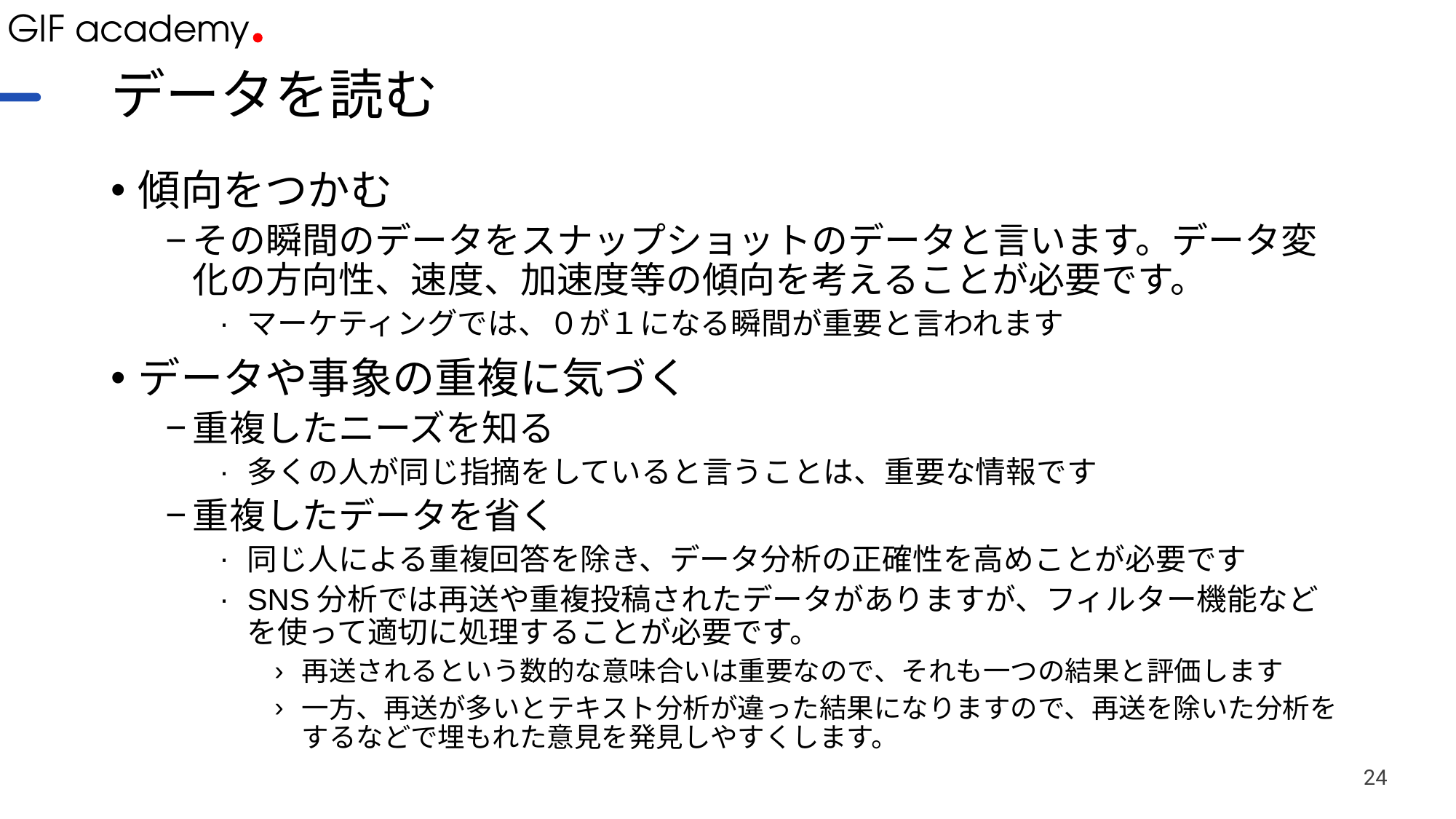

# データを読む
傾向をつかむ
その瞬間のデータをスナップショットのデータと言います。データ変化の方向性、速度、加速度等の傾向を考えることが必要です。
マーケティングでは、０が１になる瞬間が重要と言われます
データや事象の重複に気づく
重複したニーズを知る
多くの人が同じ指摘をしていると言うことは、重要な情報です
重複したデータを省く
同じ人による重複回答を除き、データ分析の正確性を高めことが必要です
SNS分析では再送や重複投稿されたデータがありますが、フィルター機能などを使って適切に処理することが必要です。
再送されるという数的な意味合いは重要なので、それも一つの結果と評価します
一方、再送が多いとテキスト分析が違った結果になりますので、再送を除いた分析をするなどで埋もれた意見を発見しやすくします。
24